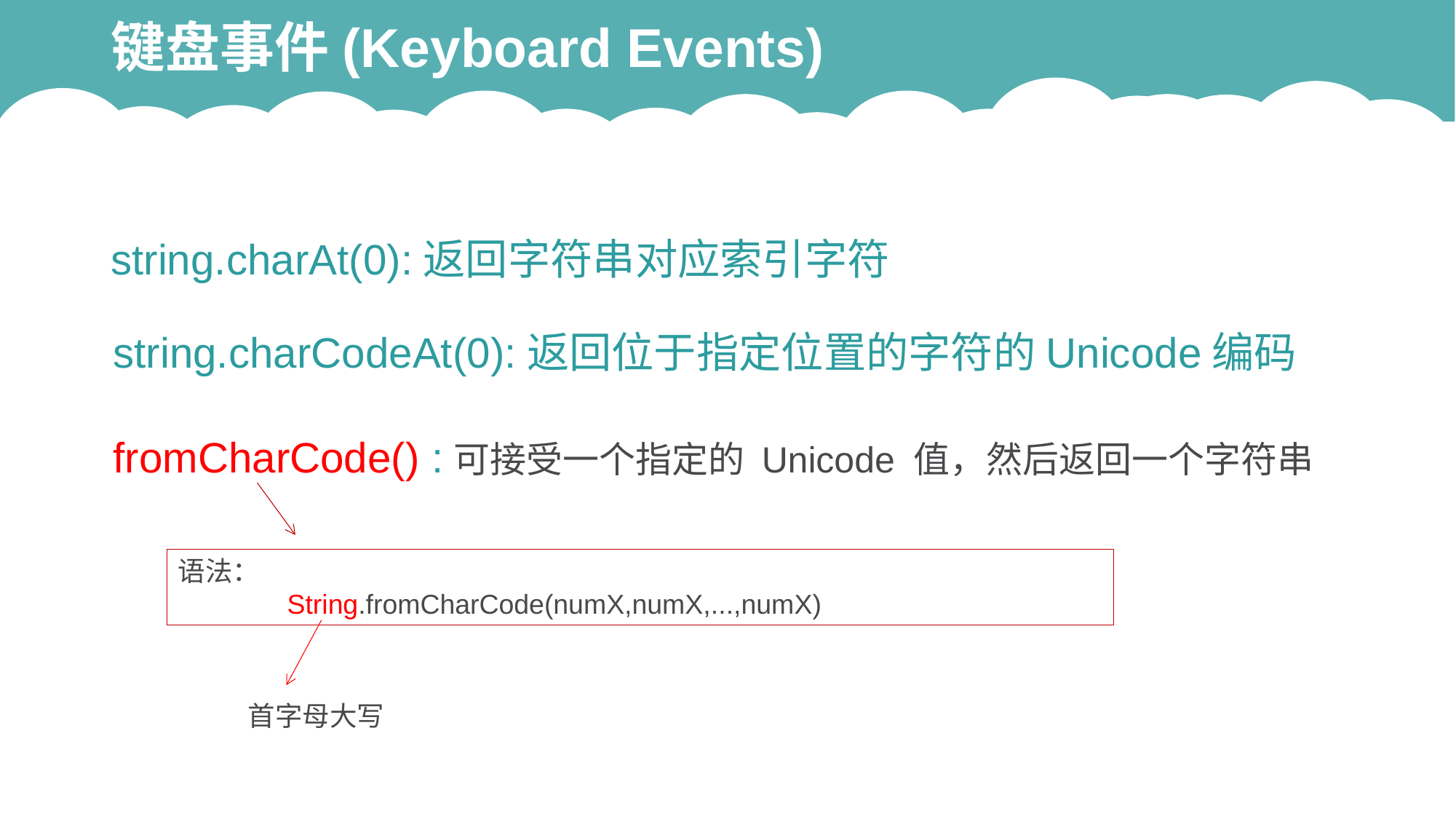

# 键盘事件(Keyboard Events)
string.charAt(0):返回字符串对应索引字符
string.charCodeAt(0):返回位于指定位置的字符的Unicode编码
fromCharCode() :可接受一个指定的 Unicode 值，然后返回一个字符串
语法：
	String.fromCharCode(numX,numX,...,numX)
首字母大写